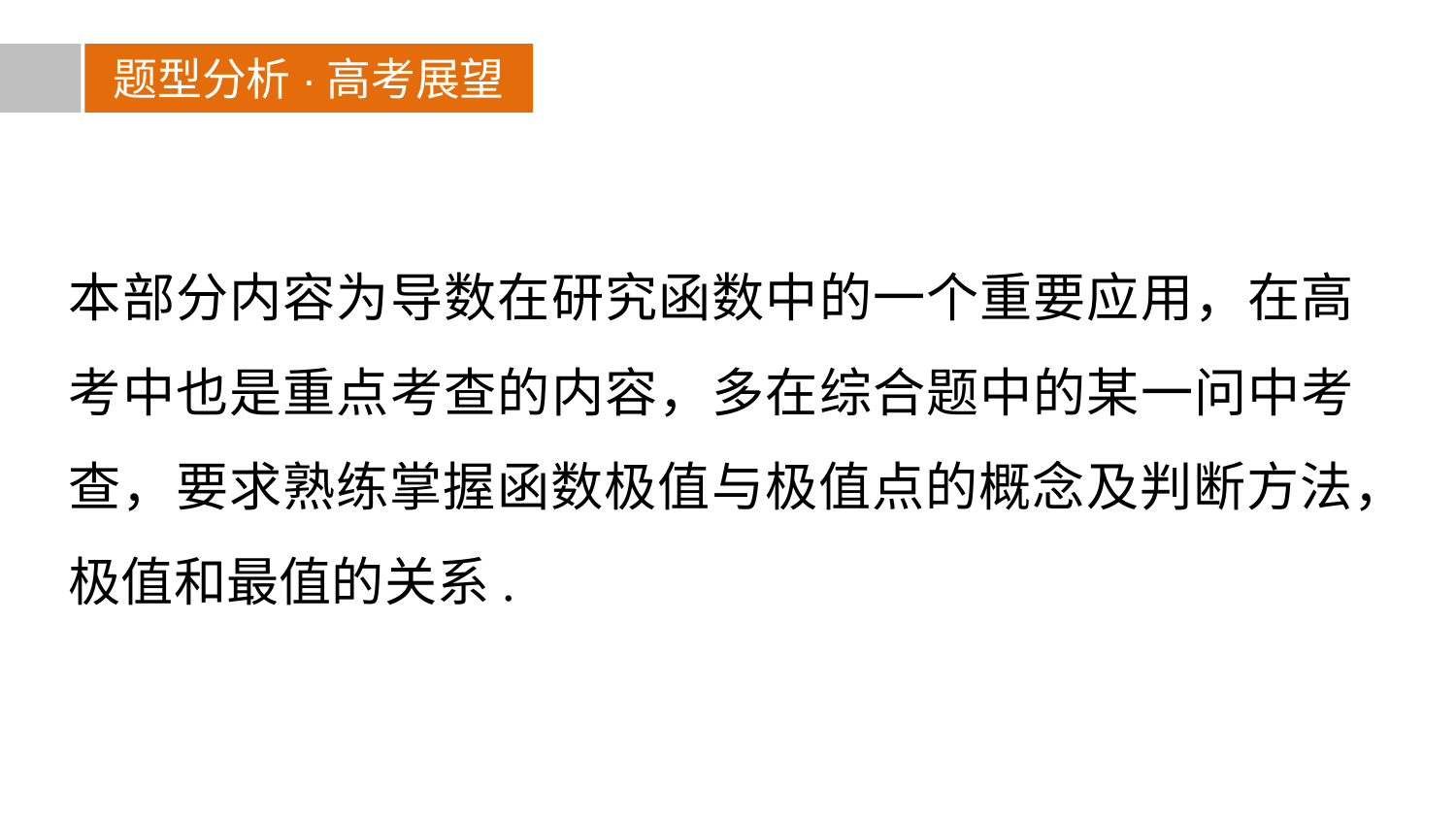

题型分析·高考展望
本部分内容为导数在研究函数中的一个重要应用，在高考中也是重点考查的内容，多在综合题中的某一问中考查，要求熟练掌握函数极值与极值点的概念及判断方法，极值和最值的关系.